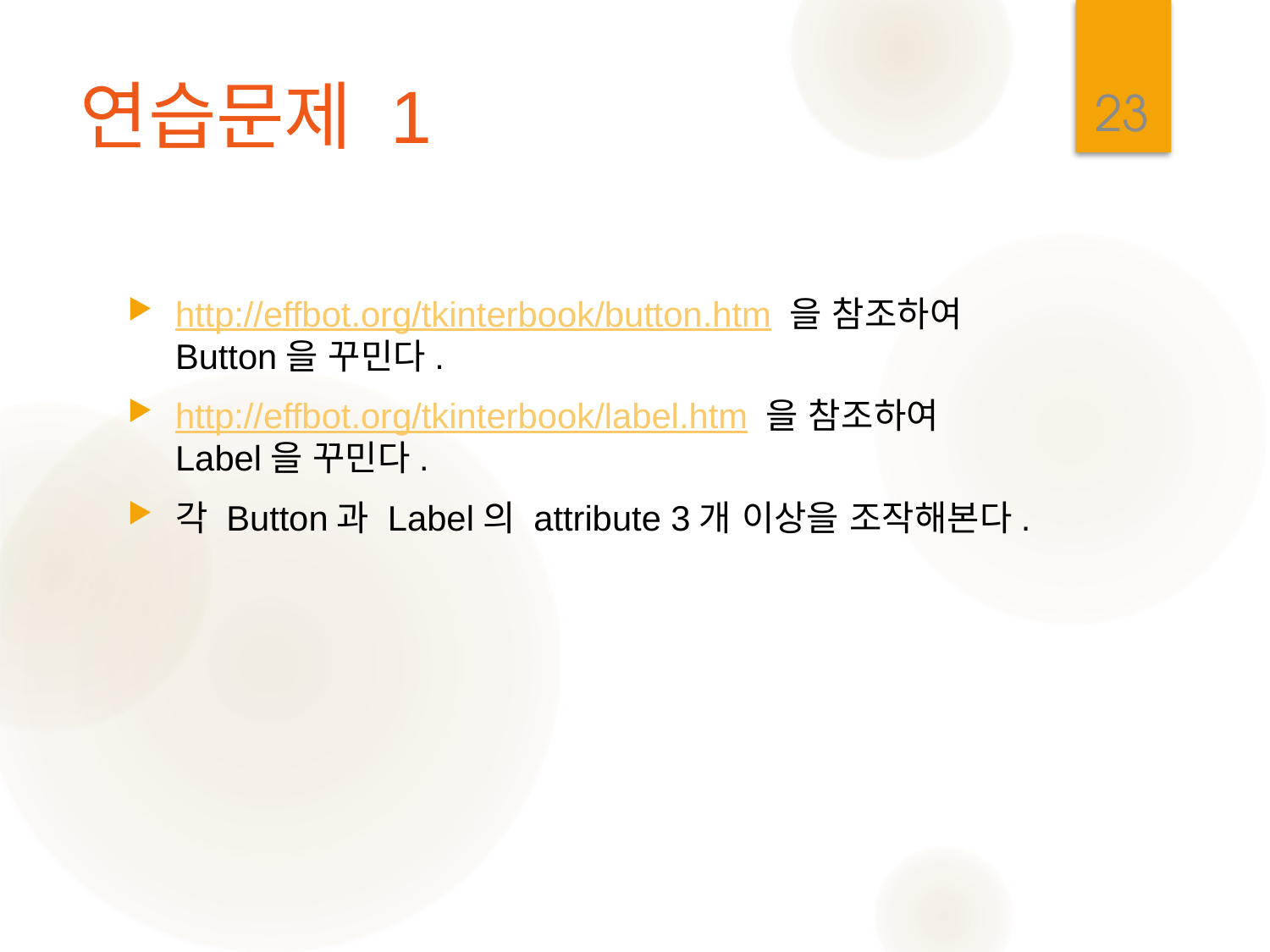

23
# 연습문제 1
http://effbot.org/tkinterbook/button.htm 을 참조하여 Button을 꾸민다.
http://effbot.org/tkinterbook/label.htm 을 참조하여 Label을 꾸민다.
각 Button과 Label의 attribute 3개 이상을 조작해본다.